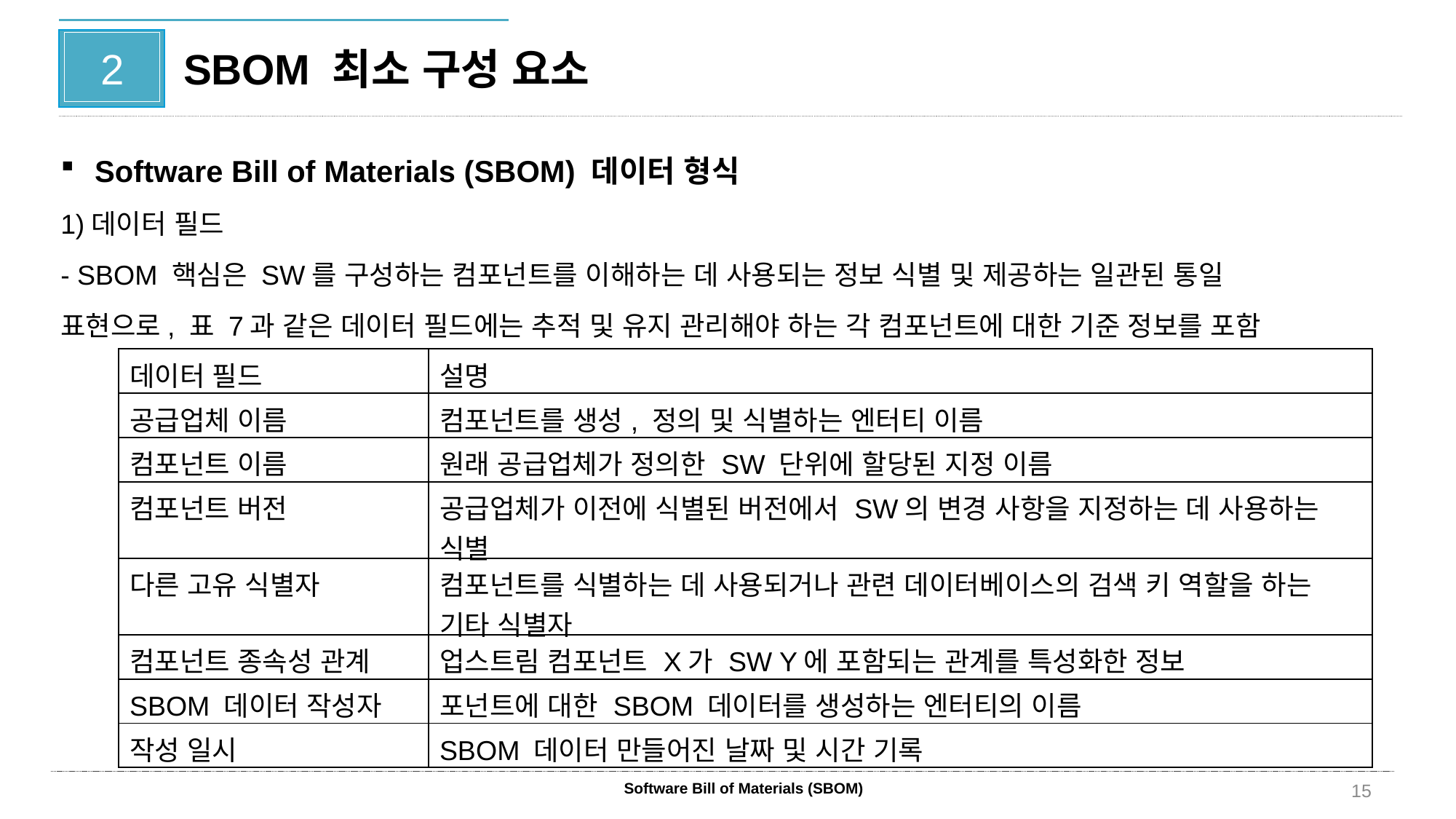

2
SBOM 최소 구성 요소
Software Bill of Materials (SBOM) 데이터 형식
1)데이터 필드
- SBOM 핵심은 SW를 구성하는 컴포넌트를 이해하는 데 사용되는 정보 식별 및 제공하는 일관된 통일
표현으로, 표 7과 같은 데이터 필드에는 추적 및 유지 관리해야 하는 각 컴포넌트에 대한 기준 정보를 포함
| 데이터 필드 | 설명 |
| --- | --- |
| 공급업체 이름 | 컴포넌트를 생성, 정의 및 식별하는 엔터티 이름 |
| 컴포넌트 이름 | 원래 공급업체가 정의한 SW 단위에 할당된 지정 이름 |
| 컴포넌트 버전 | 공급업체가 이전에 식별된 버전에서 SW의 변경 사항을 지정하는 데 사용하는 식별 |
| 다른 고유 식별자 | 컴포넌트를 식별하는 데 사용되거나 관련 데이터베이스의 검색 키 역할을 하는 기타 식별자 |
| 컴포넌트 종속성 관계 | 업스트림 컴포넌트 X가 SW Y에 포함되는 관계를 특성화한 정보 |
| SBOM 데이터 작성자 | 포넌트에 대한 SBOM 데이터를 생성하는 엔터티의 이름 |
| 작성 일시 | SBOM 데이터 만들어진 날짜 및 시간 기록 |